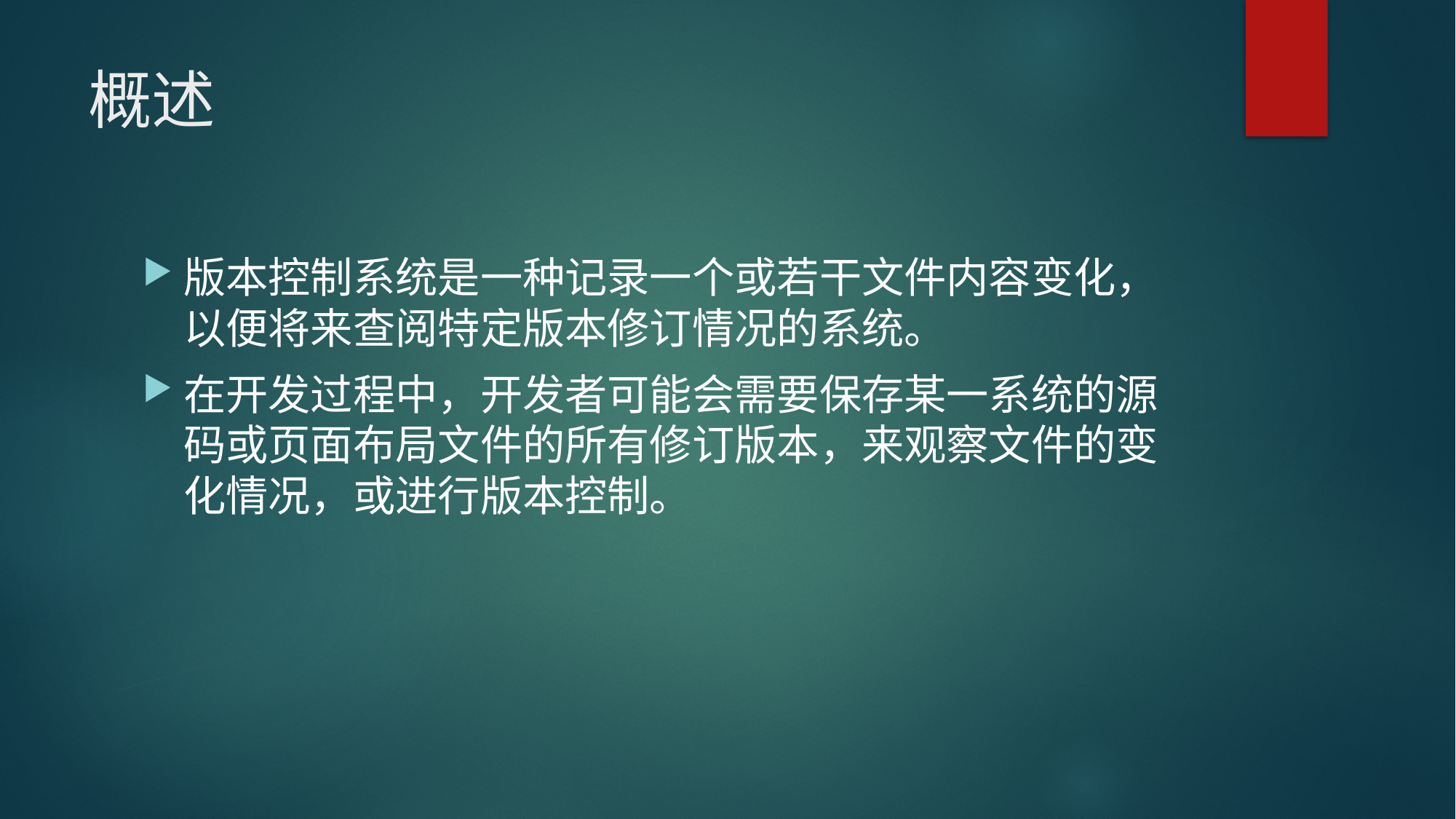

# 概述
版本控制系统是一种记录一个或若干文件内容变化，以便将来查阅特定版本修订情况的系统。
在开发过程中，开发者可能会需要保存某一系统的源码或页面布局文件的所有修订版本，来观察文件的变化情况，或进行版本控制。